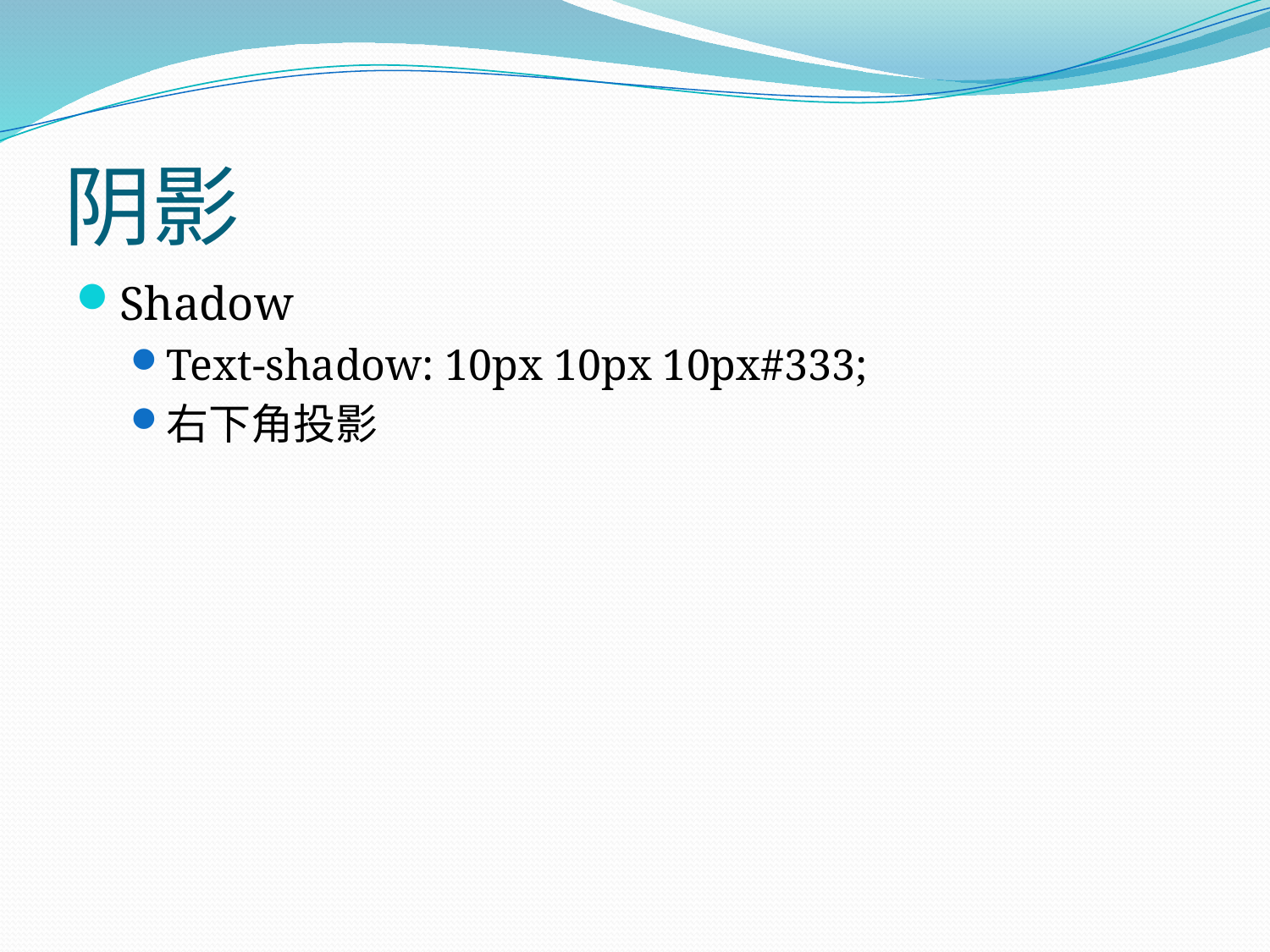

# 阴影
Shadow
Text-shadow: 10px 10px 10px#333;
右下角投影